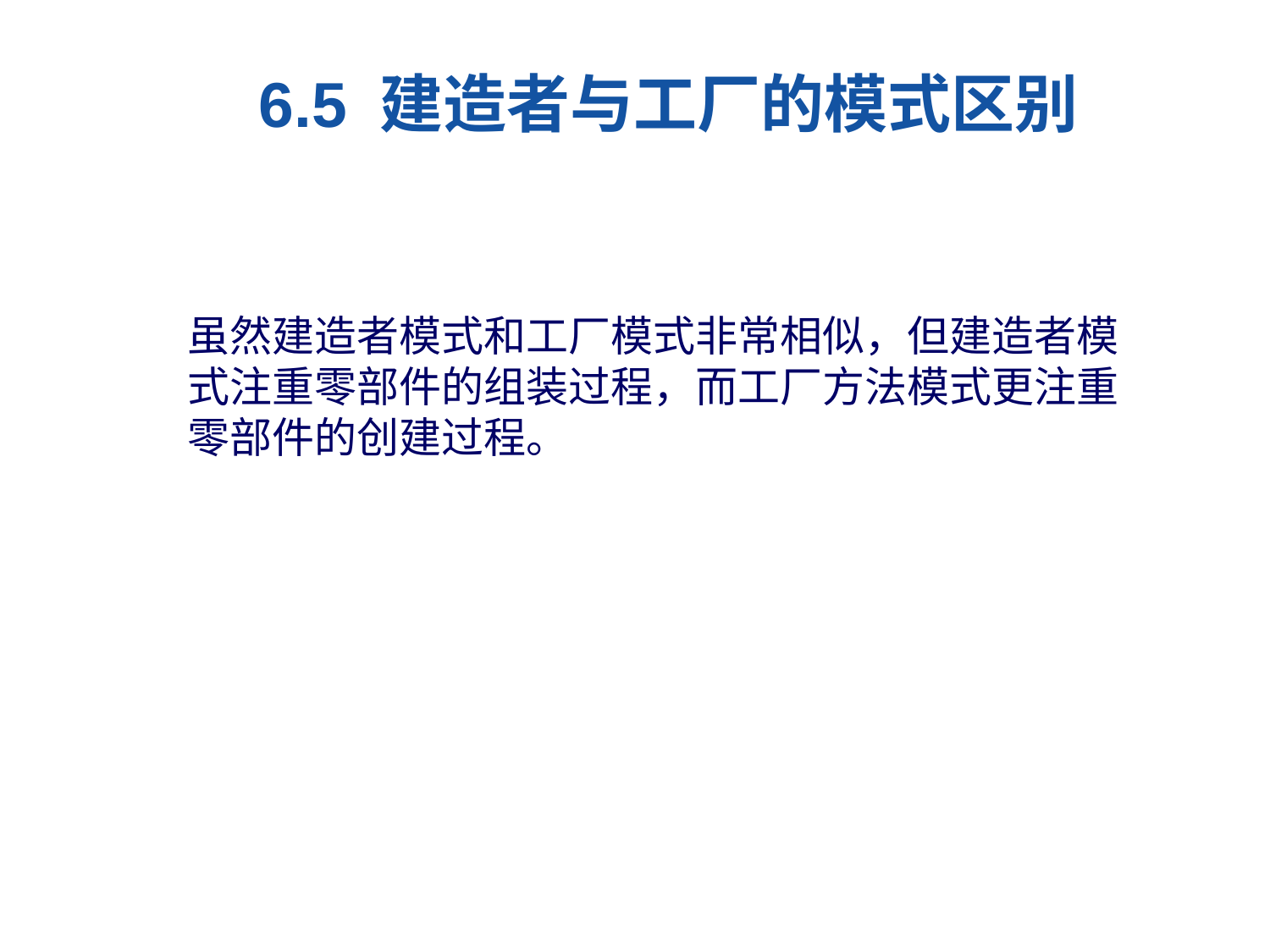

6.5 建造者与工厂的模式区别

虽然建造者模式和工厂模式非常相似，但建造者模式注重零部件的组装过程，而工厂方法模式更注重零部件的创建过程。